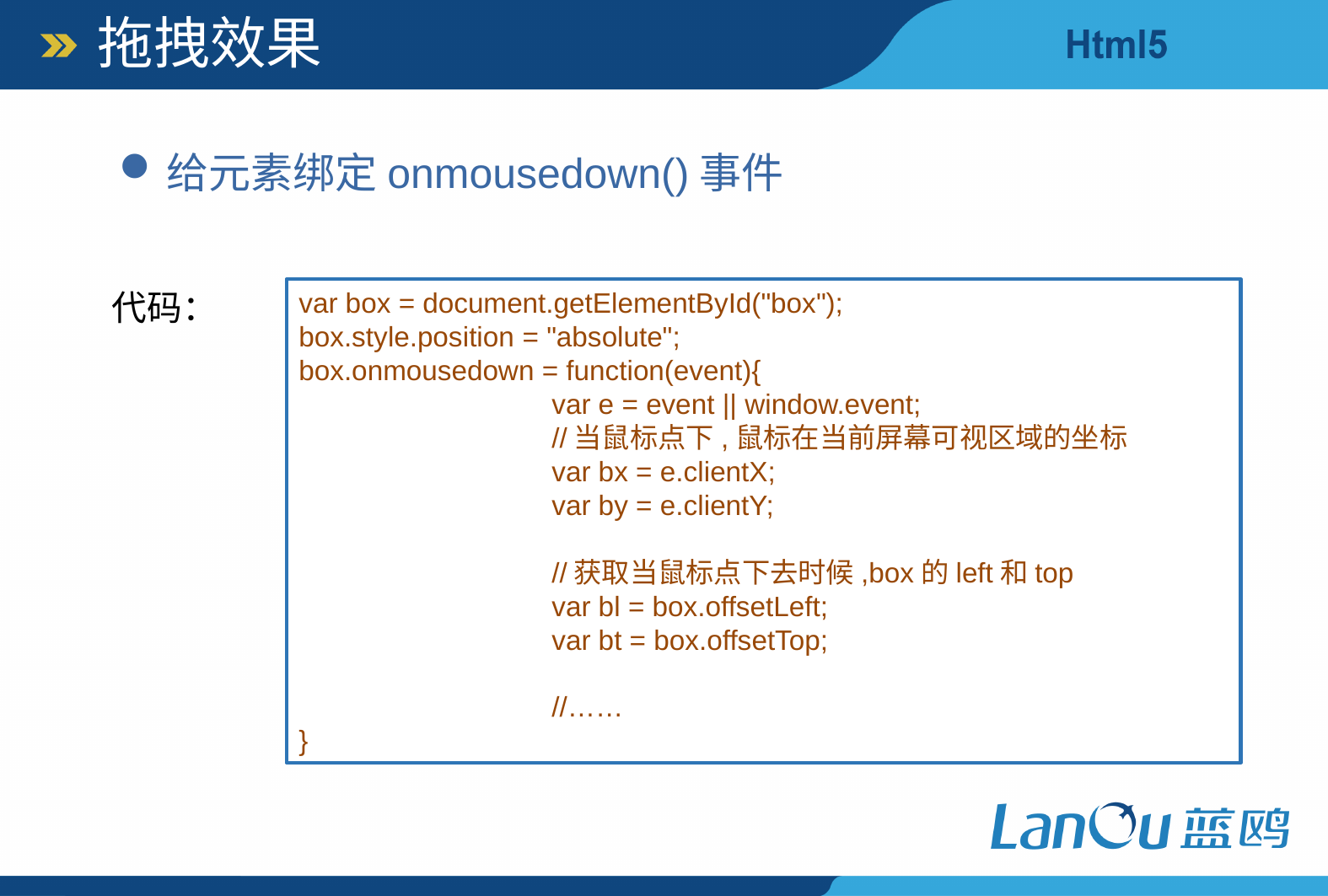

拖拽效果
给元素绑定onmousedown()事件
代码：
var box = document.getElementById("box");
box.style.position = "absolute";
box.onmousedown = function(event){
		var e = event || window.event;
		//当鼠标点下,鼠标在当前屏幕可视区域的坐标
		var bx = e.clientX;
		var by = e.clientY;

		//获取当鼠标点下去时候,box的left和top
		var bl = box.offsetLeft;
		var bt = box.offsetTop;

		//……
}